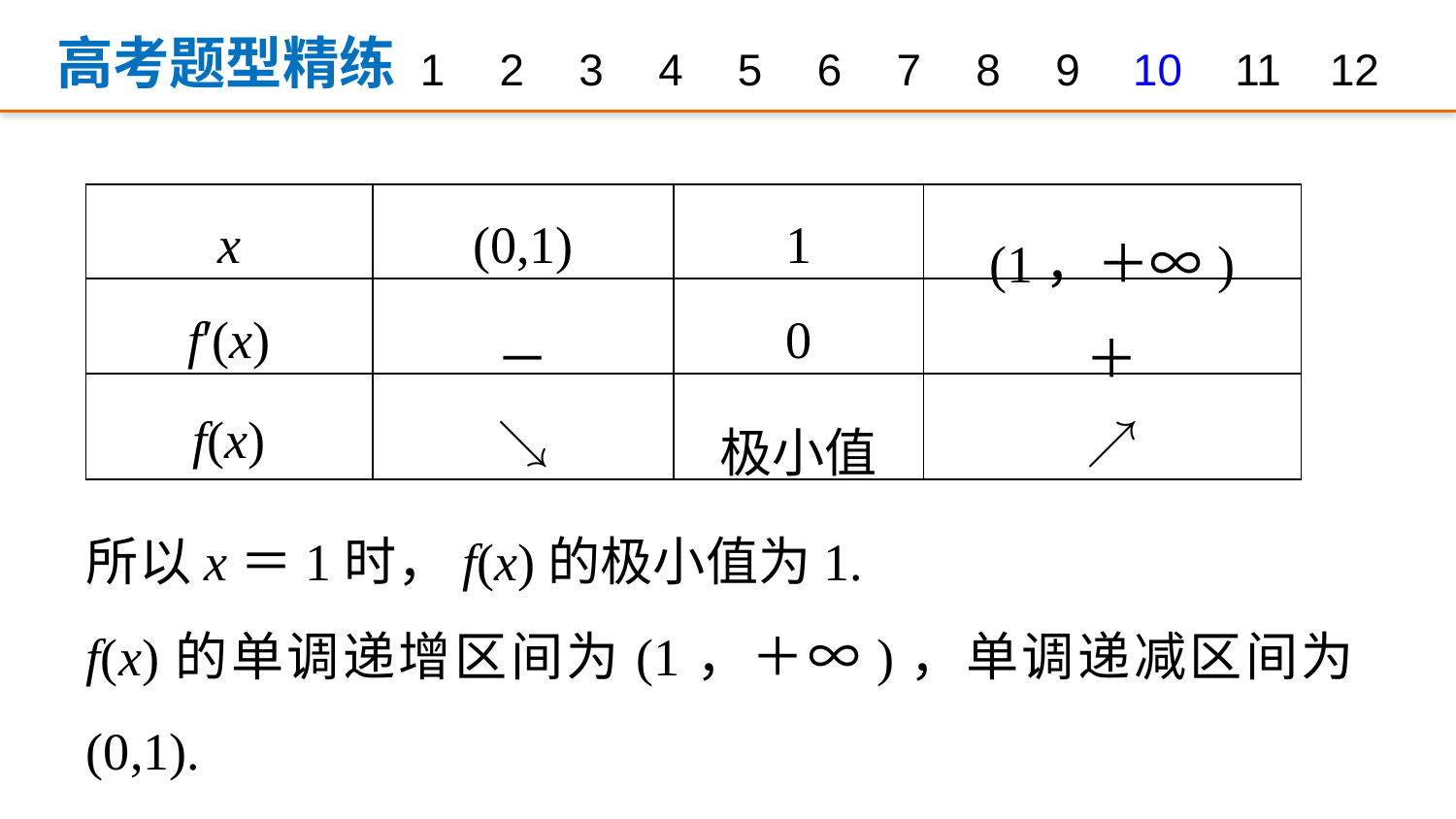

高考题型精练
1
2
3
4
5
6
7
8
9
12
10
11
| x | (0,1) | 1 | (1，＋∞) |
| --- | --- | --- | --- |
| f′(x) | － | 0 | ＋ |
| f(x) | ↘ | 极小值 | ↗ |
所以x＝1时，f(x)的极小值为1.
f(x)的单调递增区间为(1，＋∞)，单调递减区间为(0,1).